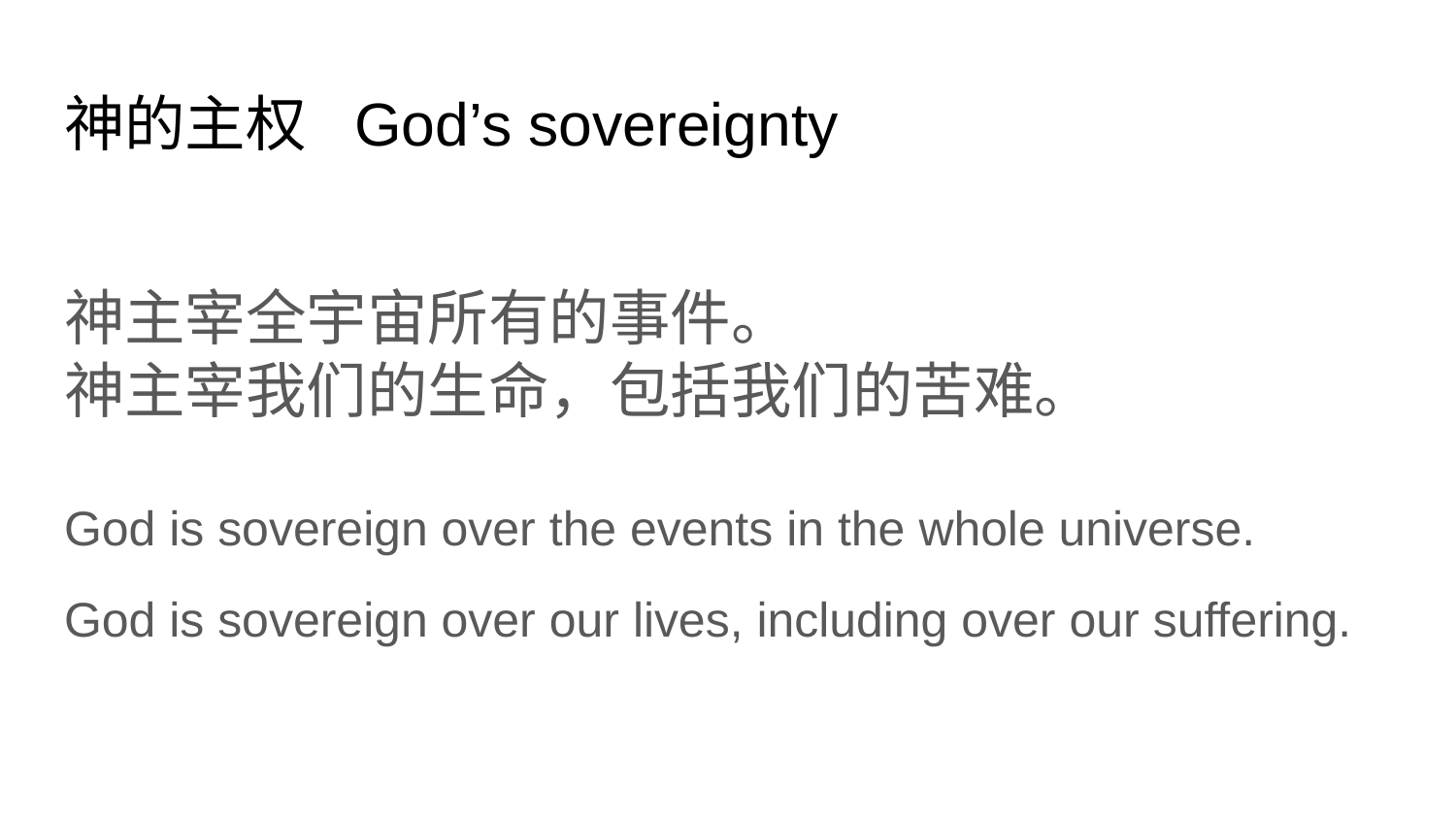

# 神的主权  God’s sovereignty
神主宰全宇宙所有的事件。
神主宰我们的生命，包括我们的苦难。

God is sovereign over the events in the whole universe.
God is sovereign over our lives, including over our suffering.